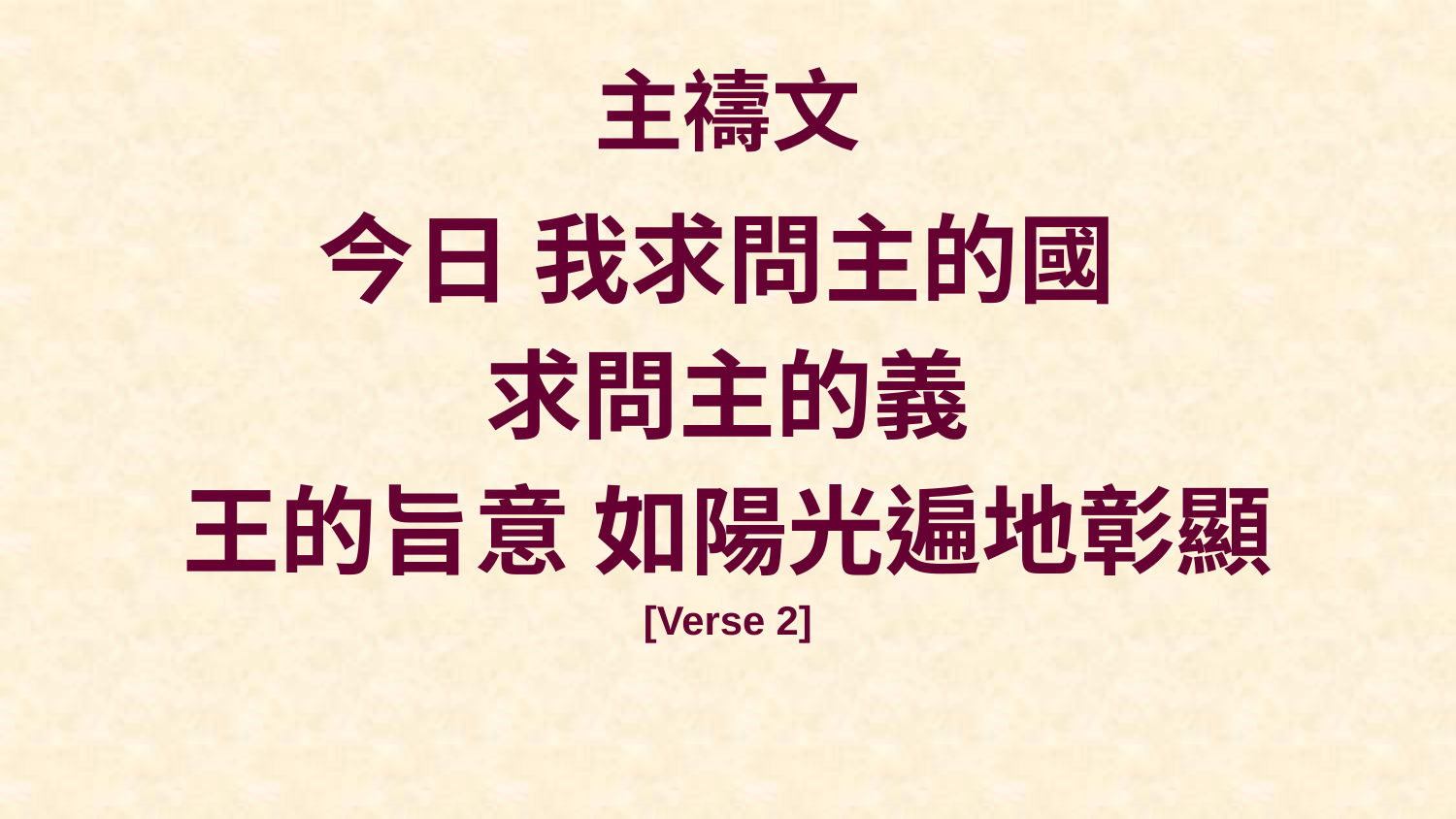

# 主禱文
今日 我求問主的國
求問主的義
王的旨意 如陽光遍地彰顯
[Verse 2]